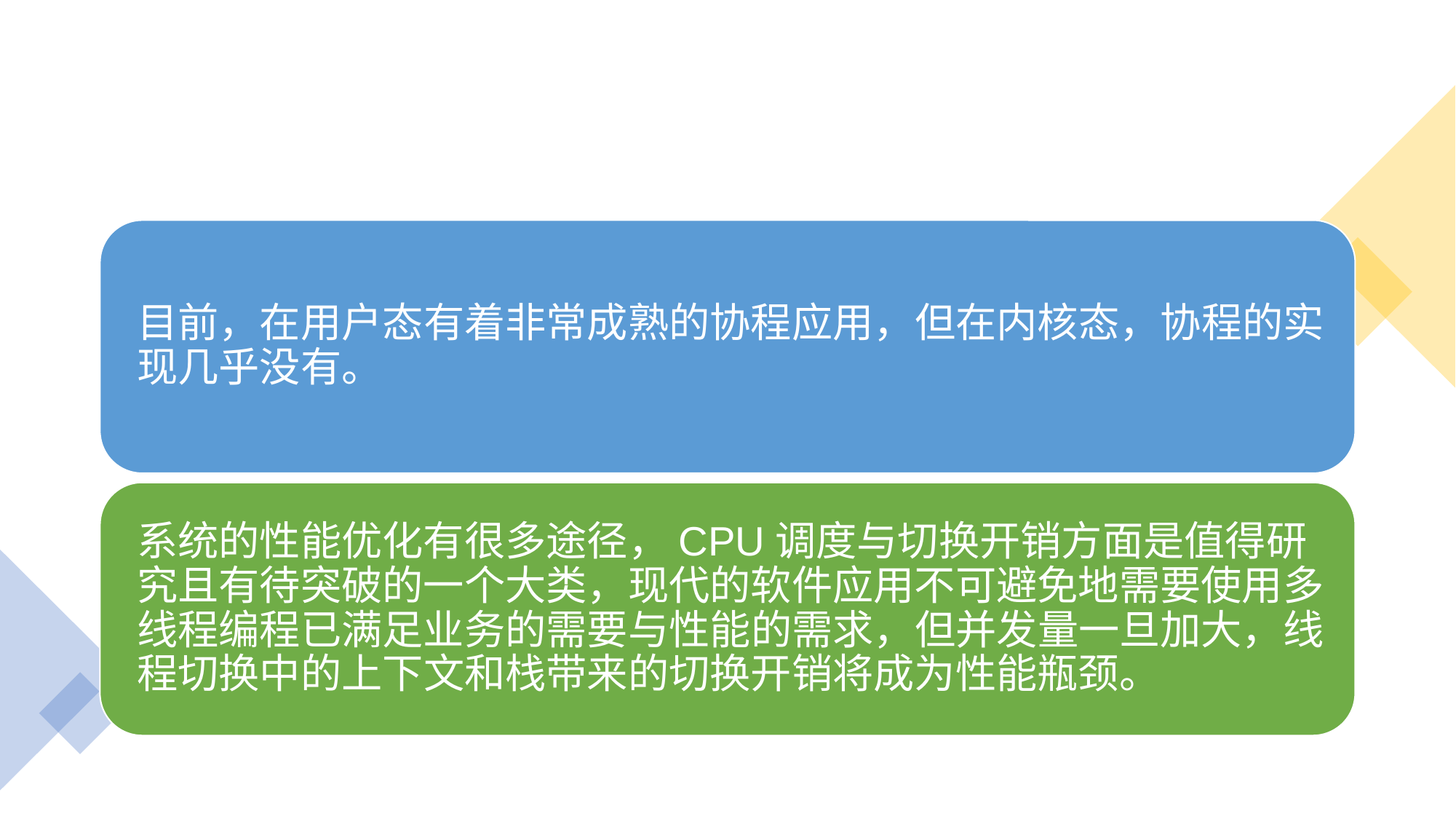

目前，在用户态有着非常成熟的协程应用，但在内核态，协程的实现几乎没有。
系统的性能优化有很多途径，CPU调度与切换开销方面是值得研究且有待突破的一个大类，现代的软件应用不可避免地需要使用多线程编程已满足业务的需要与性能的需求，但并发量一旦加大，线程切换中的上下文和栈带来的切换开销将成为性能瓶颈。